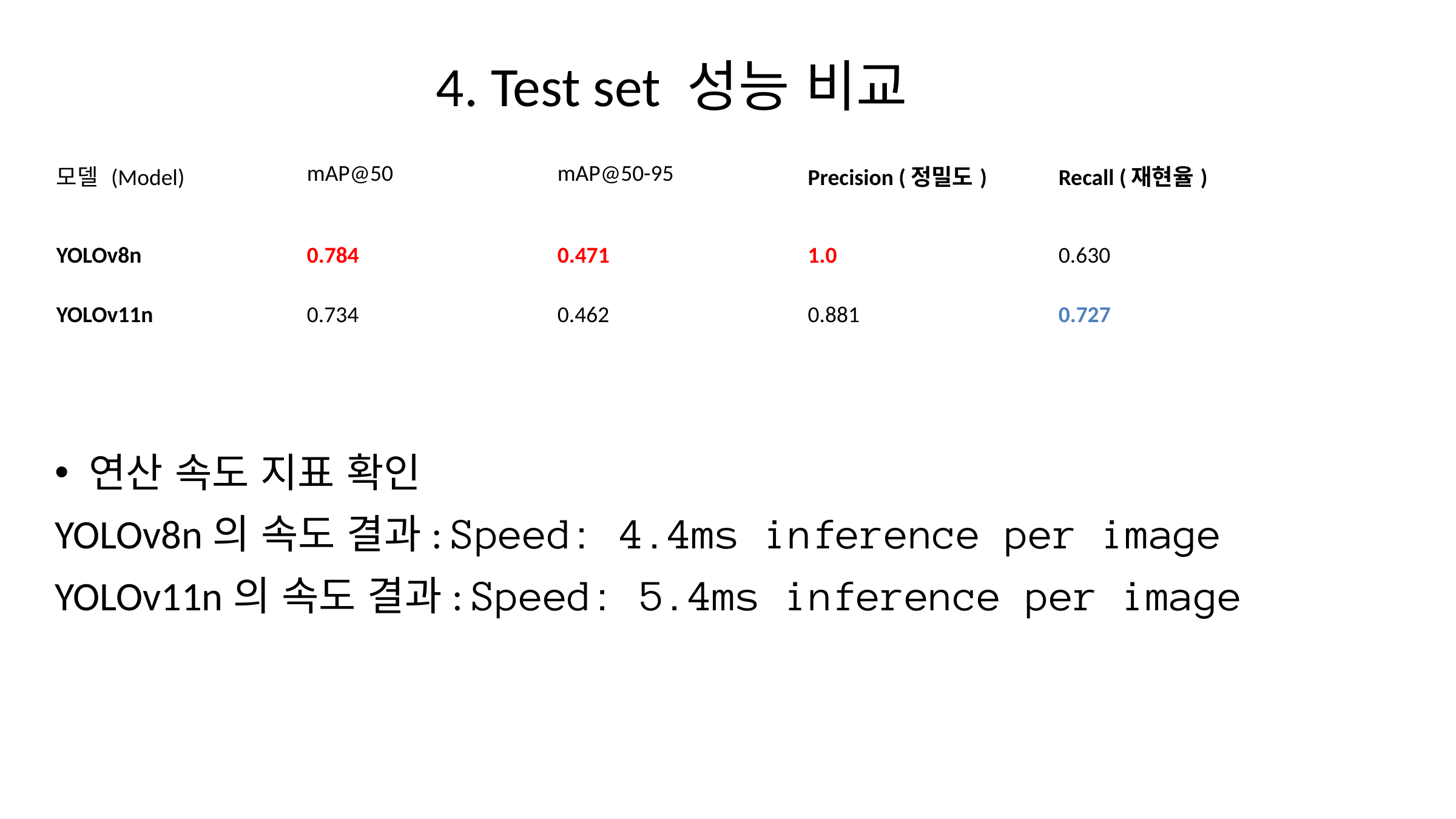

# 4. Test set 성능 비교
| 모델 (Model) | mAP@50 | mAP@50-95 | Precision (정밀도) | Recall (재현율) |
| --- | --- | --- | --- | --- |
| YOLOv8n | 0.784 | 0.471 | 1.0 | 0.630 |
| YOLOv11n | 0.734 | 0.462 | 0.881 | 0.727 |

연산 속도 지표 확인
YOLOv8n의 속도 결과: Speed: 4.4ms inference per image
YOLOv11n의 속도 결과: Speed: 5.4ms inference per image